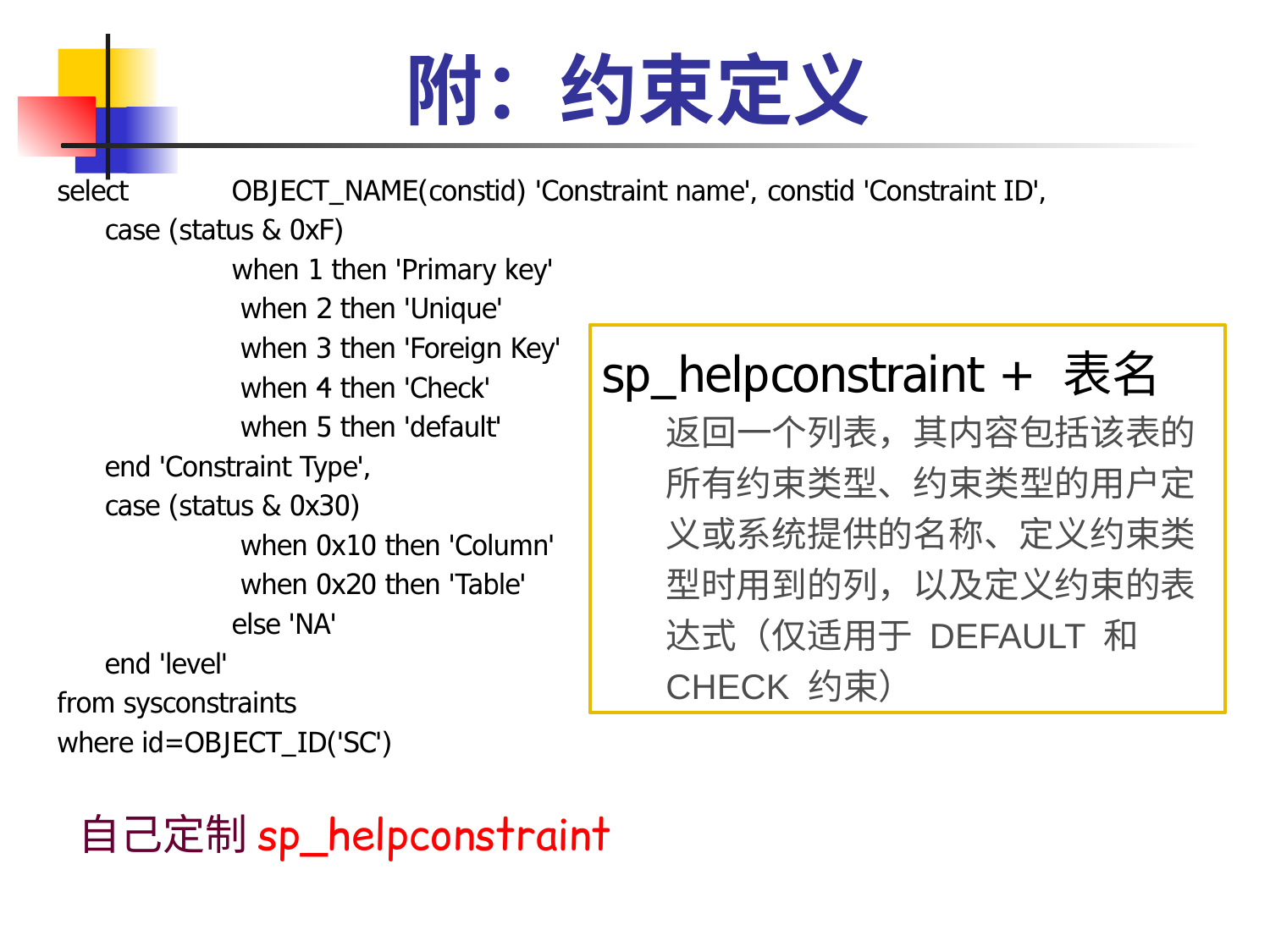

# 附：约束定义
select	OBJECT_NAME(constid) 'Constraint name', constid 'Constraint ID',
	case (status & 0xF)
		when 1 then 'Primary key'
		 when 2 then 'Unique'
		 when 3 then 'Foreign Key'
		 when 4 then 'Check'
		 when 5 then 'default'
	end 'Constraint Type',
	case (status & 0x30)
		 when 0x10 then 'Column'
		 when 0x20 then 'Table'
		else 'NA'
	end 'level'
from sysconstraints
where id=OBJECT_ID('SC')
sp_helpconstraint + 表名
返回一个列表，其内容包括该表的所有约束类型、约束类型的用户定义或系统提供的名称、定义约束类型时用到的列，以及定义约束的表达式（仅适用于 DEFAULT 和 CHECK 约束）
自己定制sp_helpconstraint